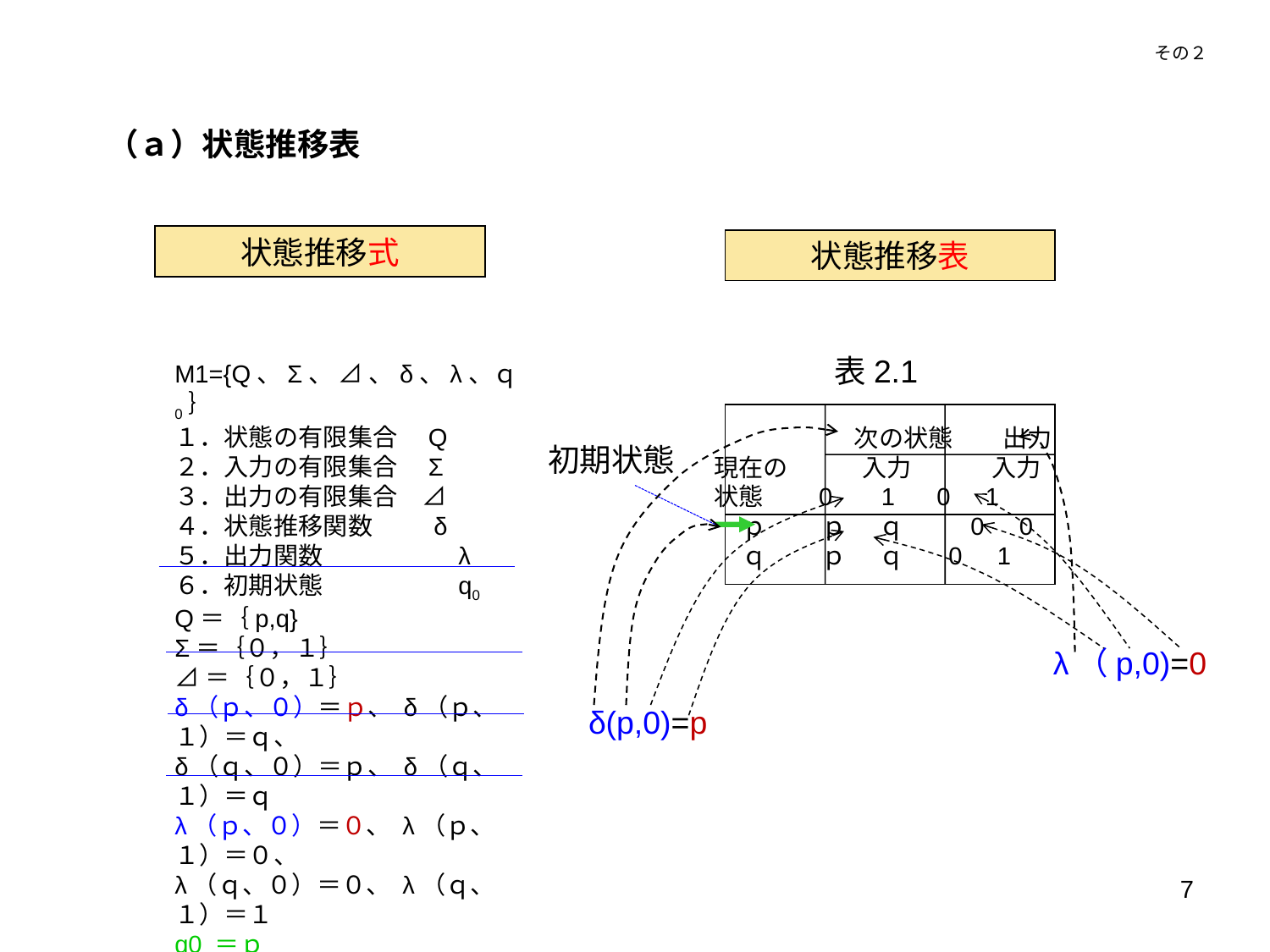

その２
（ａ）状態推移表
状態推移式
状態推移表
表2.1
M1={Q、Σ、 ⊿ 、δ、λ、ｑ0｝
１．状態の有限集合　Q
２．入力の有限集合　Σ
３．出力の有限集合　⊿
４．状態推移関数　　 δ
５．出力関数　　　　　 λ
６．初期状態　　　　　 q0
Q＝｛p,q}
Σ＝｛０，１｝
⊿＝｛０，１｝
δ（ｐ、０）＝ｐ、 δ（ｐ、１）＝ｑ、
δ（ｑ、０）＝ｐ、 δ（ｑ、１）＝ｑ
λ（ｐ、０）＝０、 λ（ｐ、１）＝０、
λ（ｑ、０）＝０、 λ（ｑ、１）＝１
q0 ＝ｐ

　   　　　　次の状態　　出力
現在の　　　入力　　　 入力
状態         0       1      0     1
    ｐ          ｐ      ｑ 　 　0     0
    ｑ          ｐ      ｑ       0     1

初期状態

λ（p,0)=0
δ(p,0)=p
7